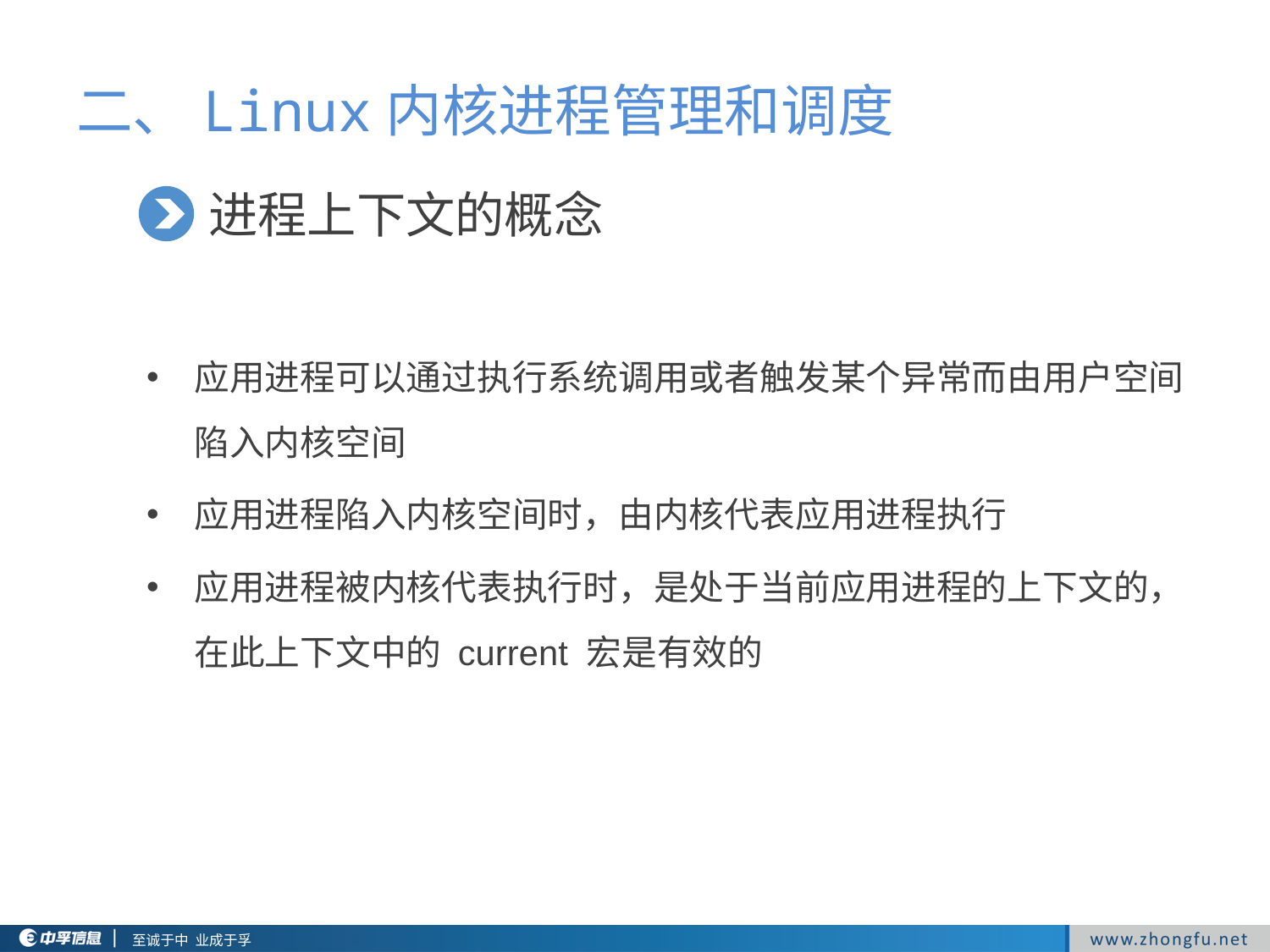

二、Linux内核进程管理和调度
进程上下文的概念

应用进程可以通过执行系统调用或者触发某个异常而由用户空间陷入内核空间
应用进程陷入内核空间时，由内核代表应用进程执行
应用进程被内核代表执行时，是处于当前应用进程的上下文的，在此上下文中的 current 宏是有效的